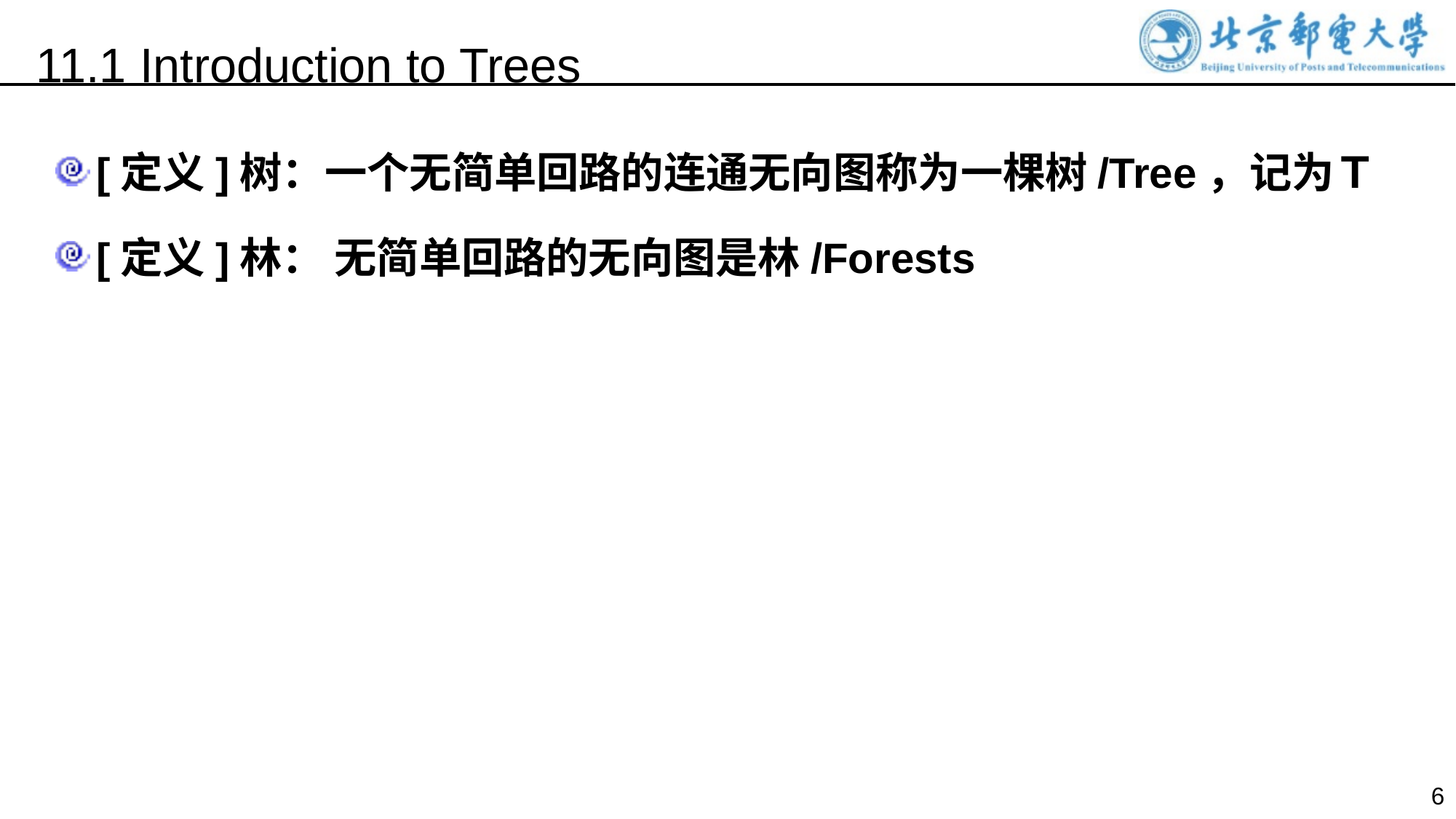

11.1 Introduction to Trees
[定义]树：一个无简单回路的连通无向图称为一棵树/Tree，记为Ｔ
[定义]林： 无简单回路的无向图是林/Forests